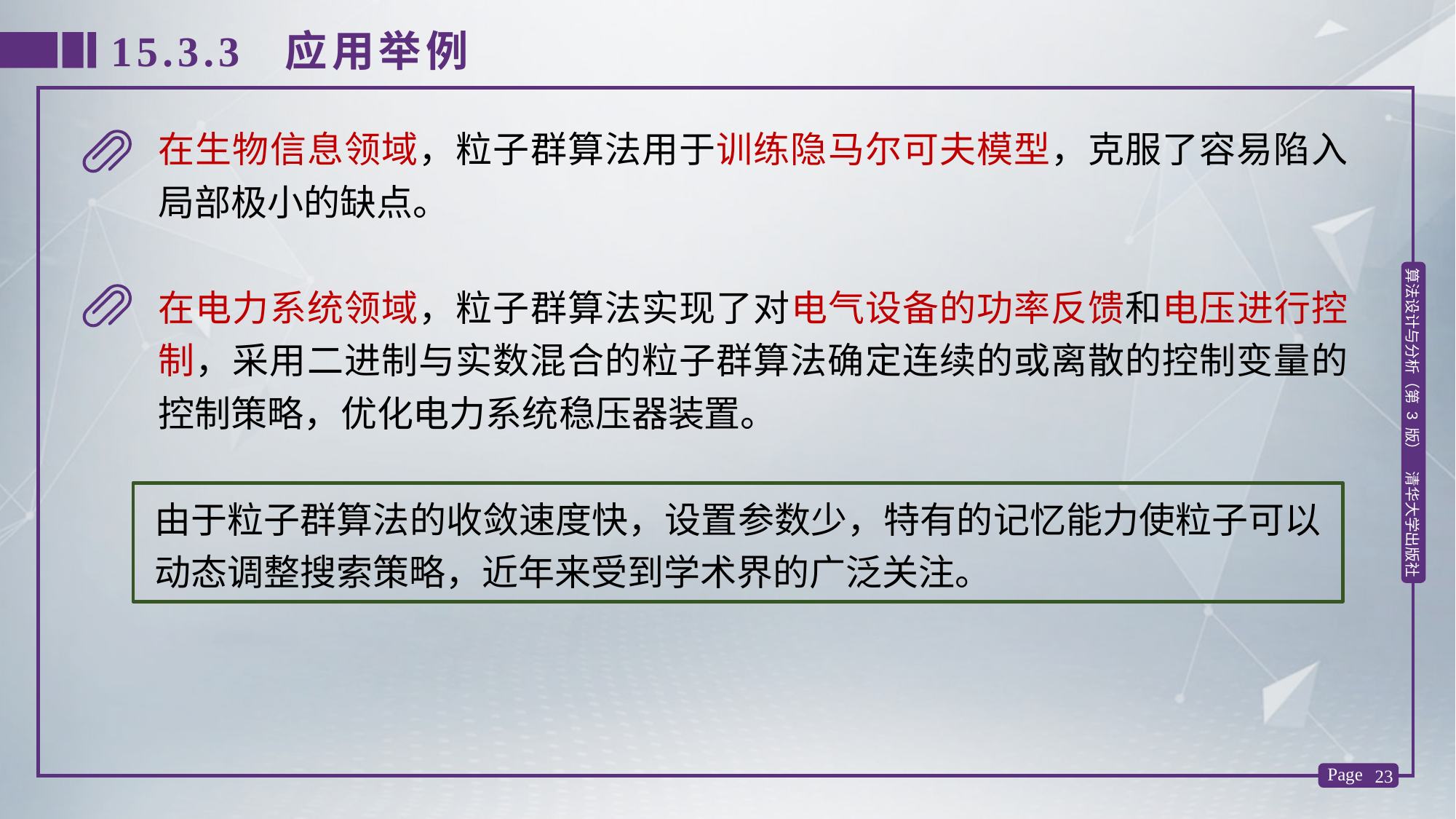

15.3.3  应用举例
在生物信息领域，粒子群算法用于训练隐马尔可夫模型，克服了容易陷入局部极小的缺点。

在电力系统领域，粒子群算法实现了对电气设备的功率反馈和电压进行控制，采用二进制与实数混合的粒子群算法确定连续的或离散的控制变量的控制策略，优化电力系统稳压器装置。

由于粒子群算法的收敛速度快，设置参数少，特有的记忆能力使粒子可以动态调整搜索策略，近年来受到学术界的广泛关注。